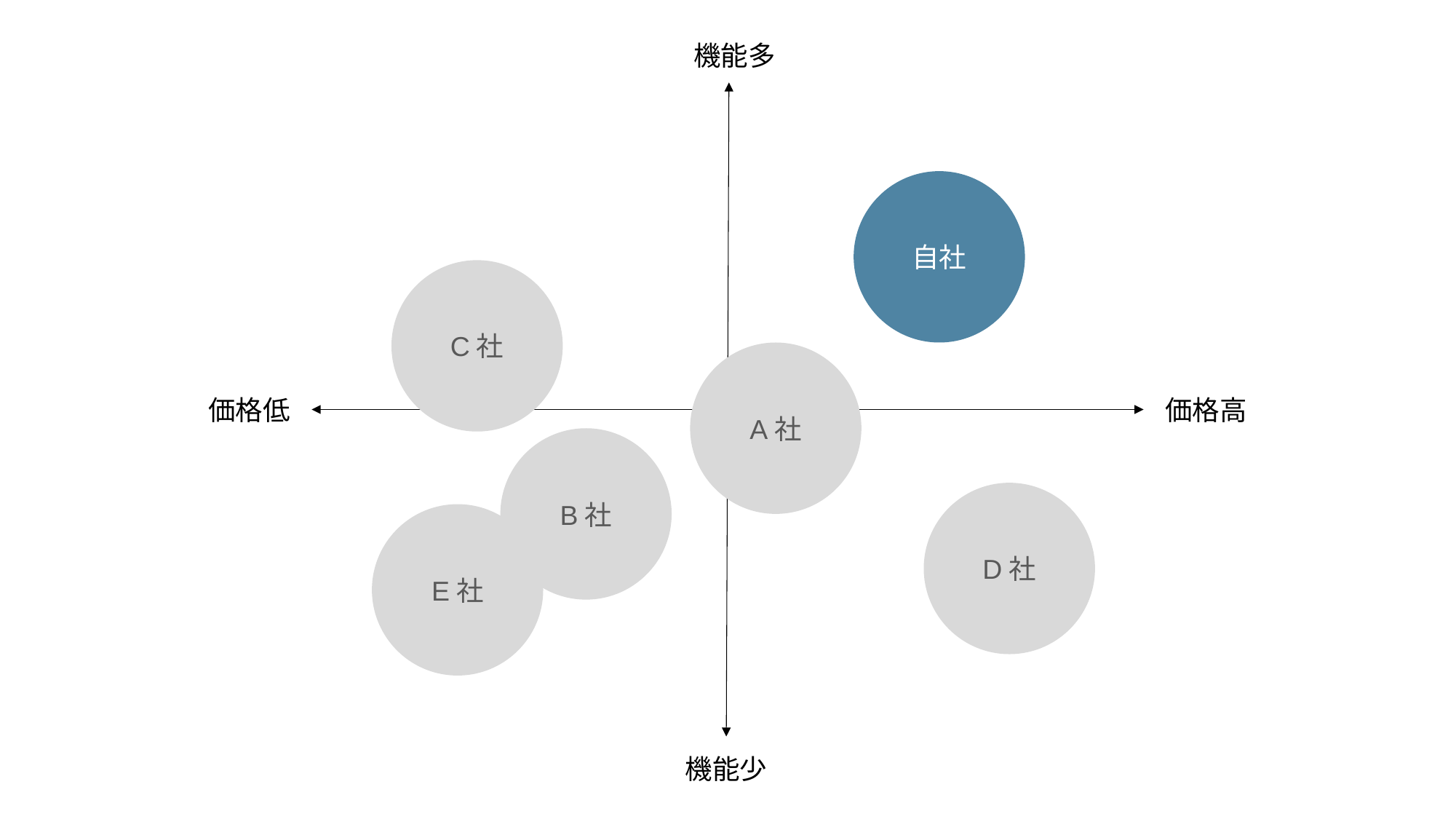

機能多
自社
C社
A社
価格低
価格高
B社
D社
E社
機能少